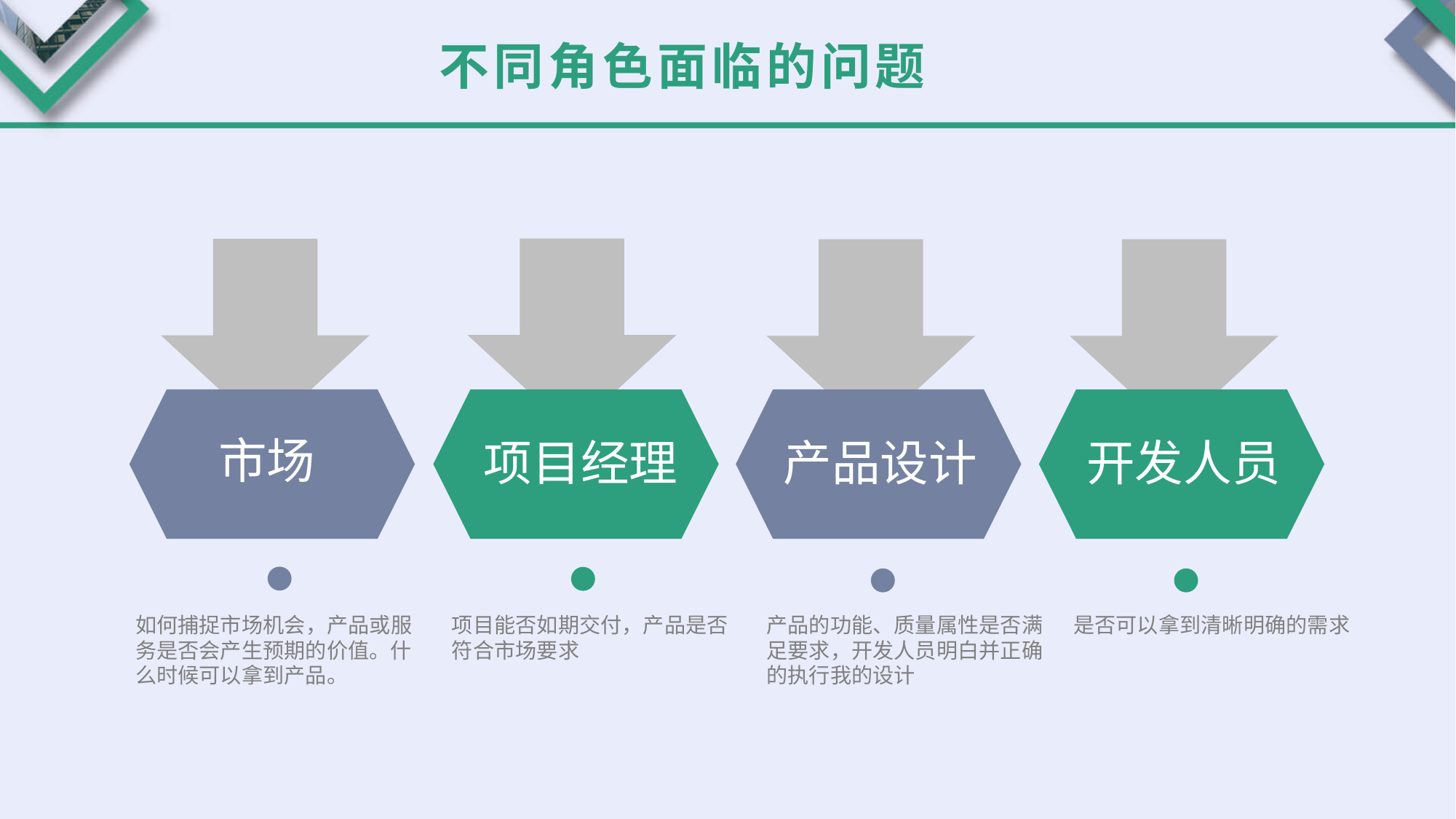

不同角色面临的问题

市场
产品设计
开发人员
项目经理

产品的功能、质量属性是否满足要求，开发人员明白并正确的执行我的设计
是否可以拿到清晰明确的需求
如何捕捉市场机会，产品或服务是否会产生预期的价值。什么时候可以拿到产品。
项目能否如期交付，产品是否符合市场要求